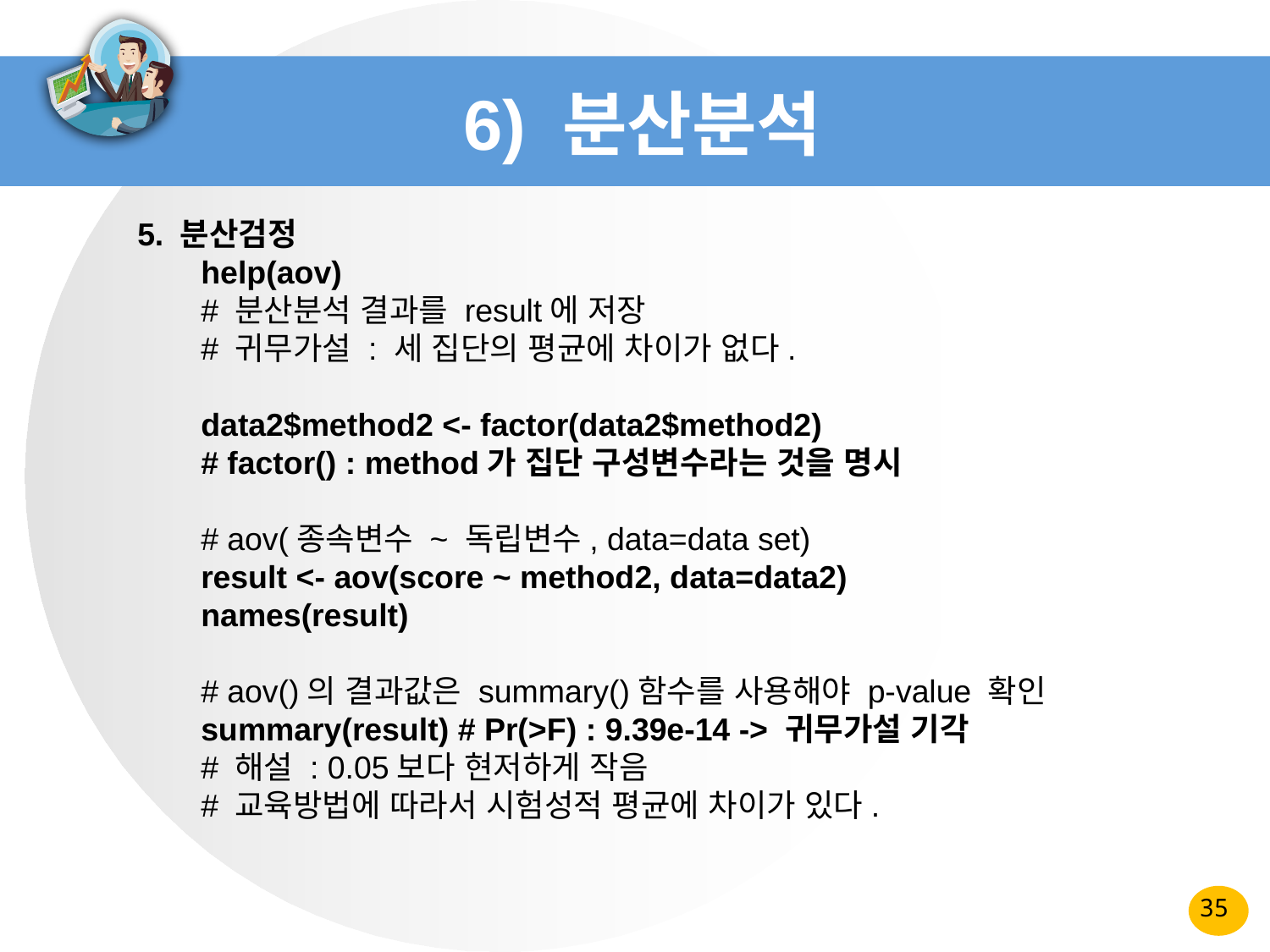

# 6) 분산분석
5. 분산검정
help(aov)
# 분산분석 결과를 result에 저장
# 귀무가설 : 세 집단의 평균에 차이가 없다.

data2$method2 <- factor(data2$method2)
# factor() : method가 집단 구성변수라는 것을 명시

# aov(종속변수 ~ 독립변수, data=data set)
result <- aov(score ~ method2, data=data2)
names(result)

# aov()의 결과값은 summary()함수를 사용해야 p-value 확인
summary(result) # Pr(>F) : 9.39e-14 -> 귀무가설 기각
# 해설 : 0.05보다 현저하게 작음
# 교육방법에 따라서 시험성적 평균에 차이가 있다.
35